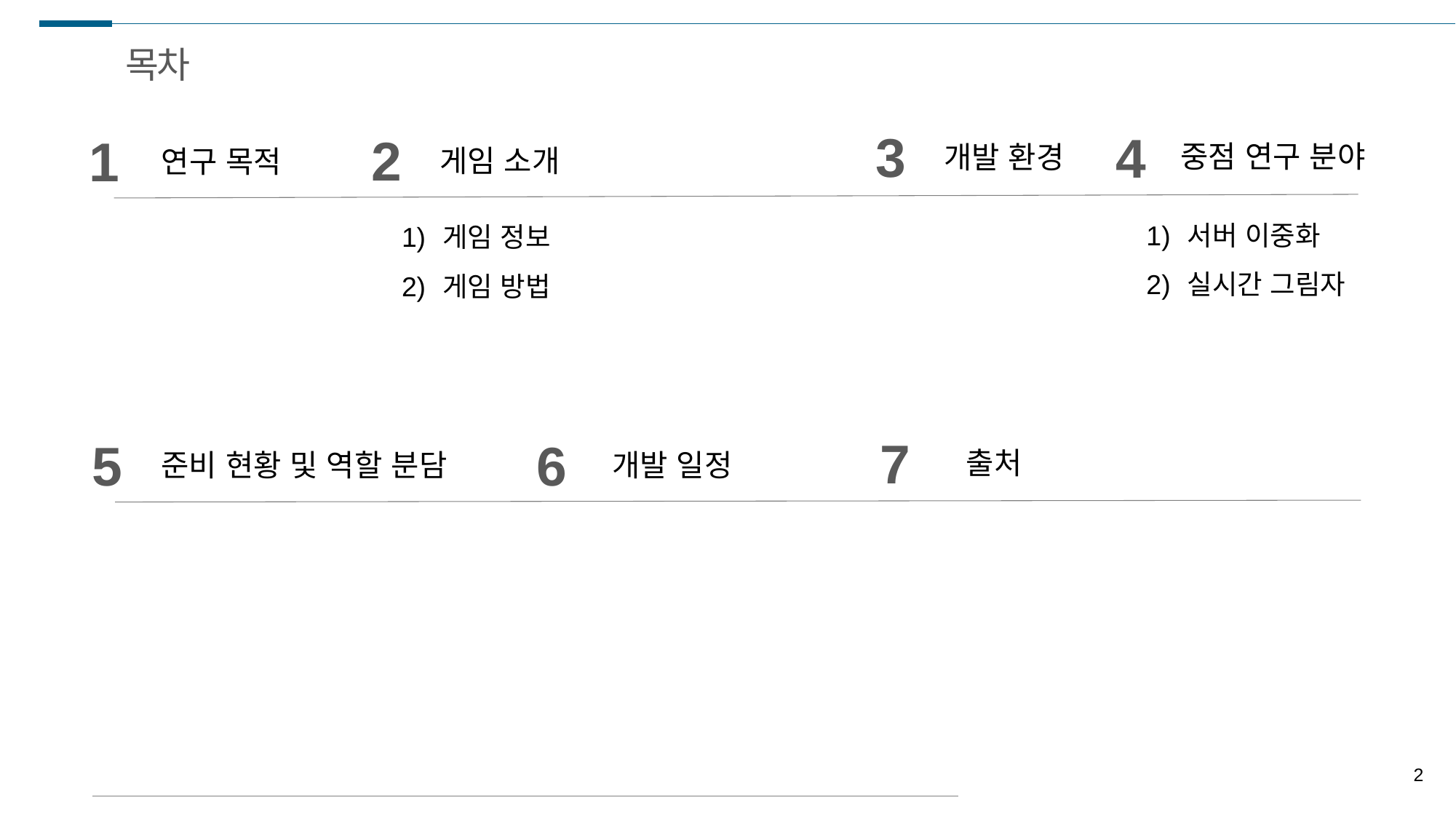

목차
중점 연구 분야
4
개발 환경
3
게임 소개
2
연구 목적
1
서버 이중화
실시간 그림자
게임 정보
게임 방법
출처
7
개발 일정
6
준비 현황 및 역할 분담
5
2